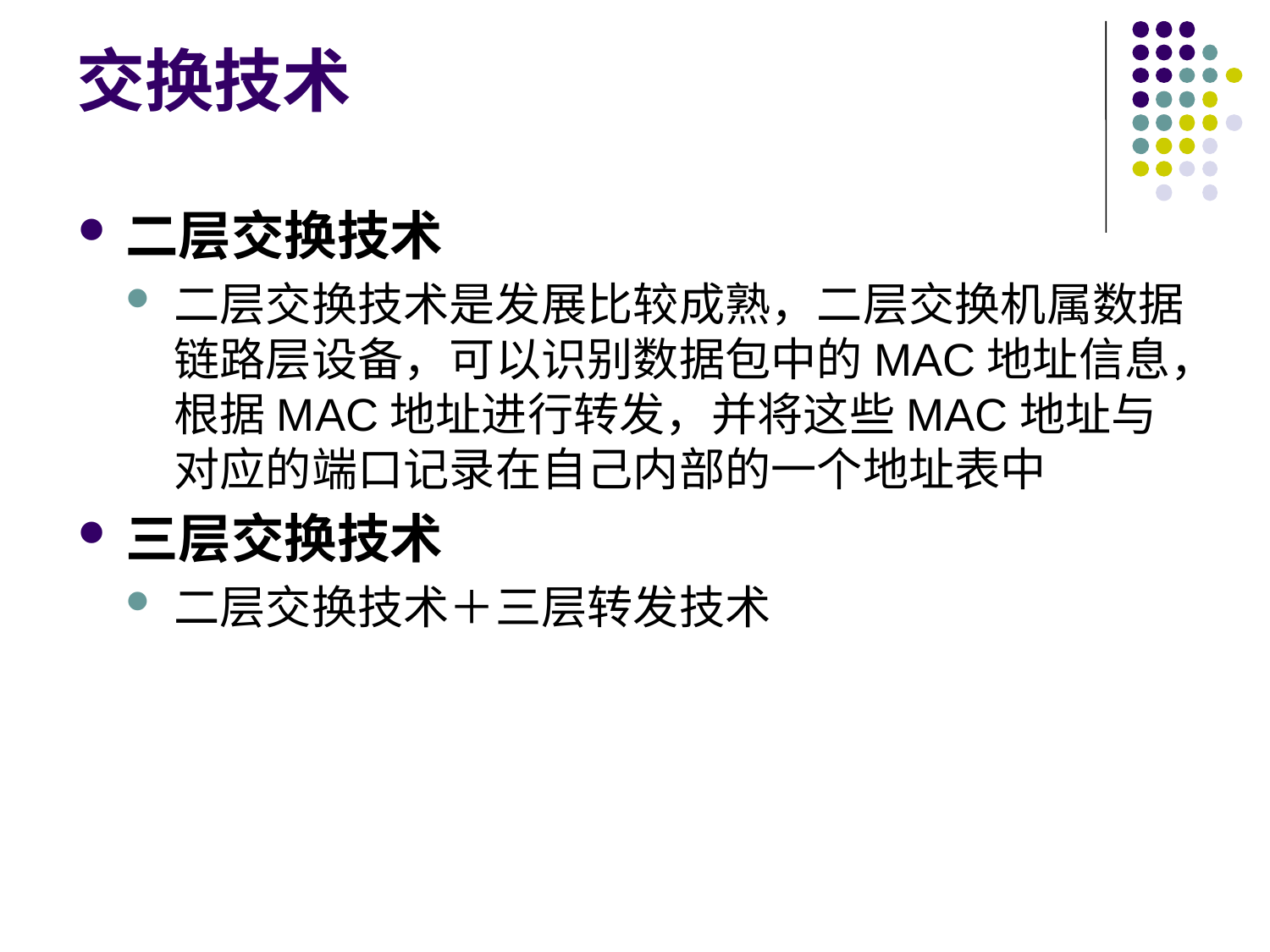

# 交换技术
二层交换技术
二层交换技术是发展比较成熟，二层交换机属数据链路层设备，可以识别数据包中的MAC地址信息，根据MAC地址进行转发，并将这些MAC地址与对应的端口记录在自己内部的一个地址表中
三层交换技术
二层交换技术＋三层转发技术